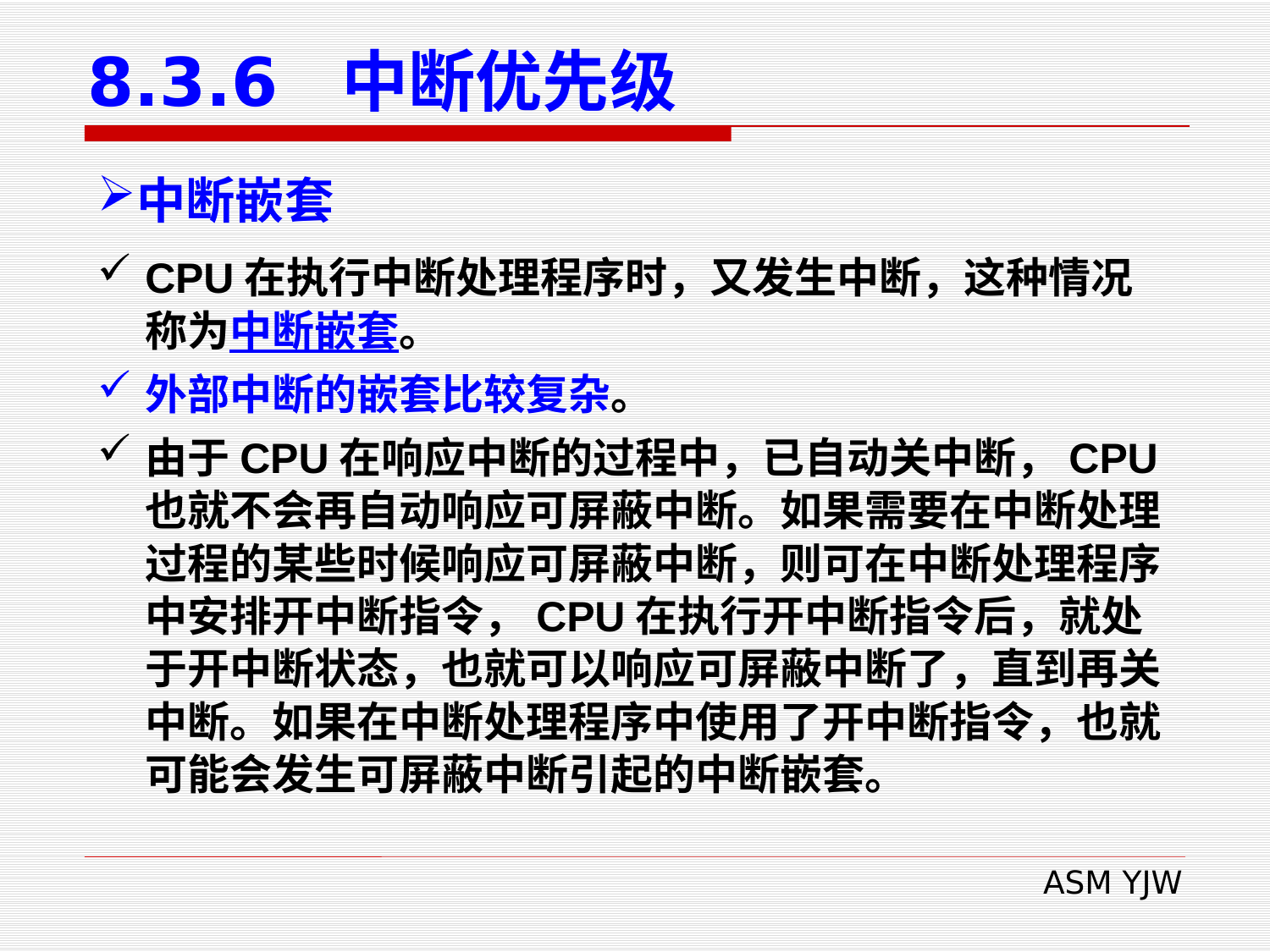

# 8.3.6  中断优先级
中断嵌套
CPU在执行中断处理程序时，又发生中断，这种情况称为中断嵌套。
外部中断的嵌套比较复杂。
由于CPU在响应中断的过程中，已自动关中断，CPU也就不会再自动响应可屏蔽中断。如果需要在中断处理过程的某些时候响应可屏蔽中断，则可在中断处理程序中安排开中断指令，CPU在执行开中断指令后，就处于开中断状态，也就可以响应可屏蔽中断了，直到再关中断。如果在中断处理程序中使用了开中断指令，也就可能会发生可屏蔽中断引起的中断嵌套。